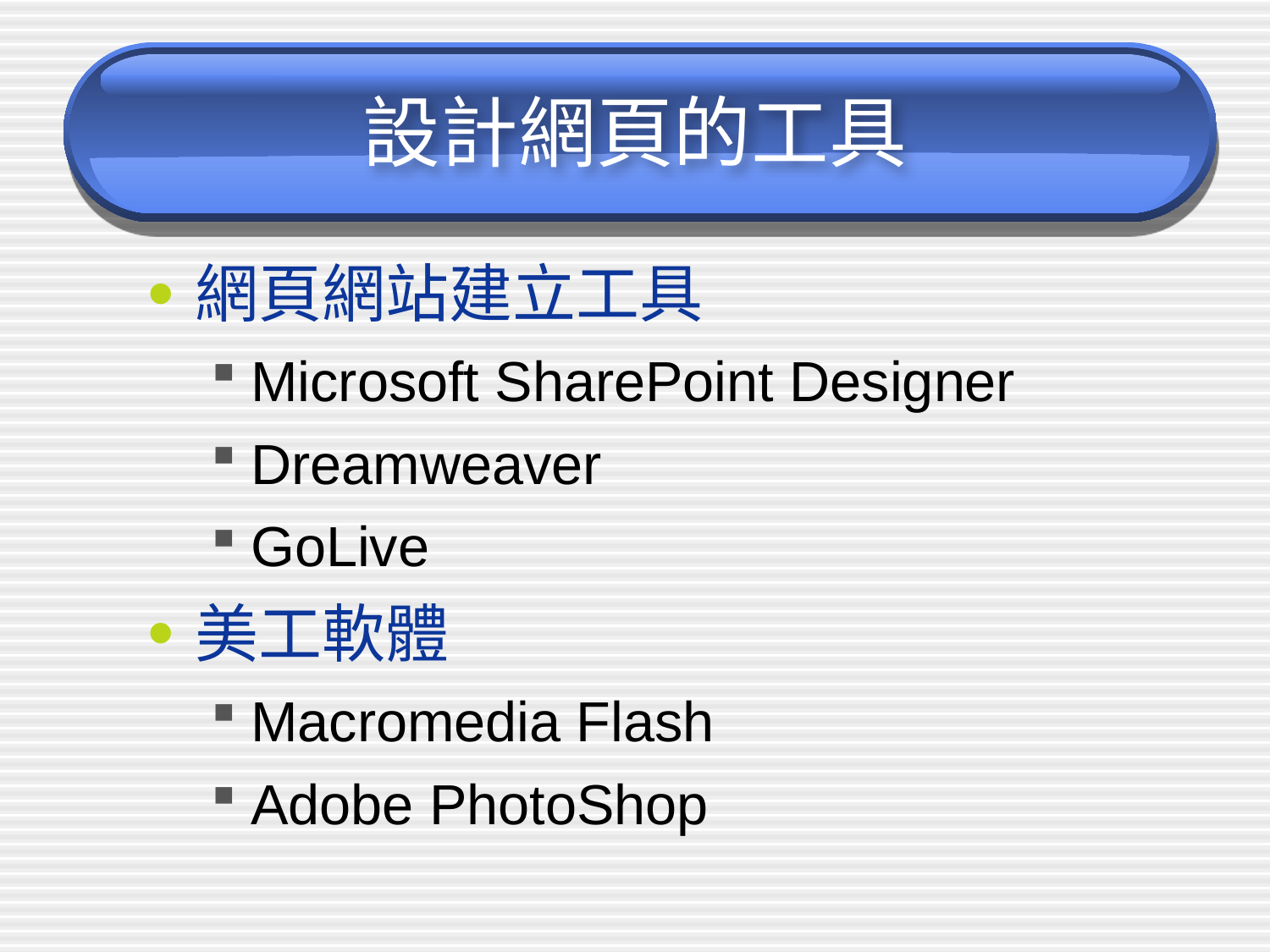

# 設計網頁的工具
網頁網站建立工具
Microsoft SharePoint Designer
Dreamweaver
GoLive
美工軟體
Macromedia Flash
Adobe PhotoShop